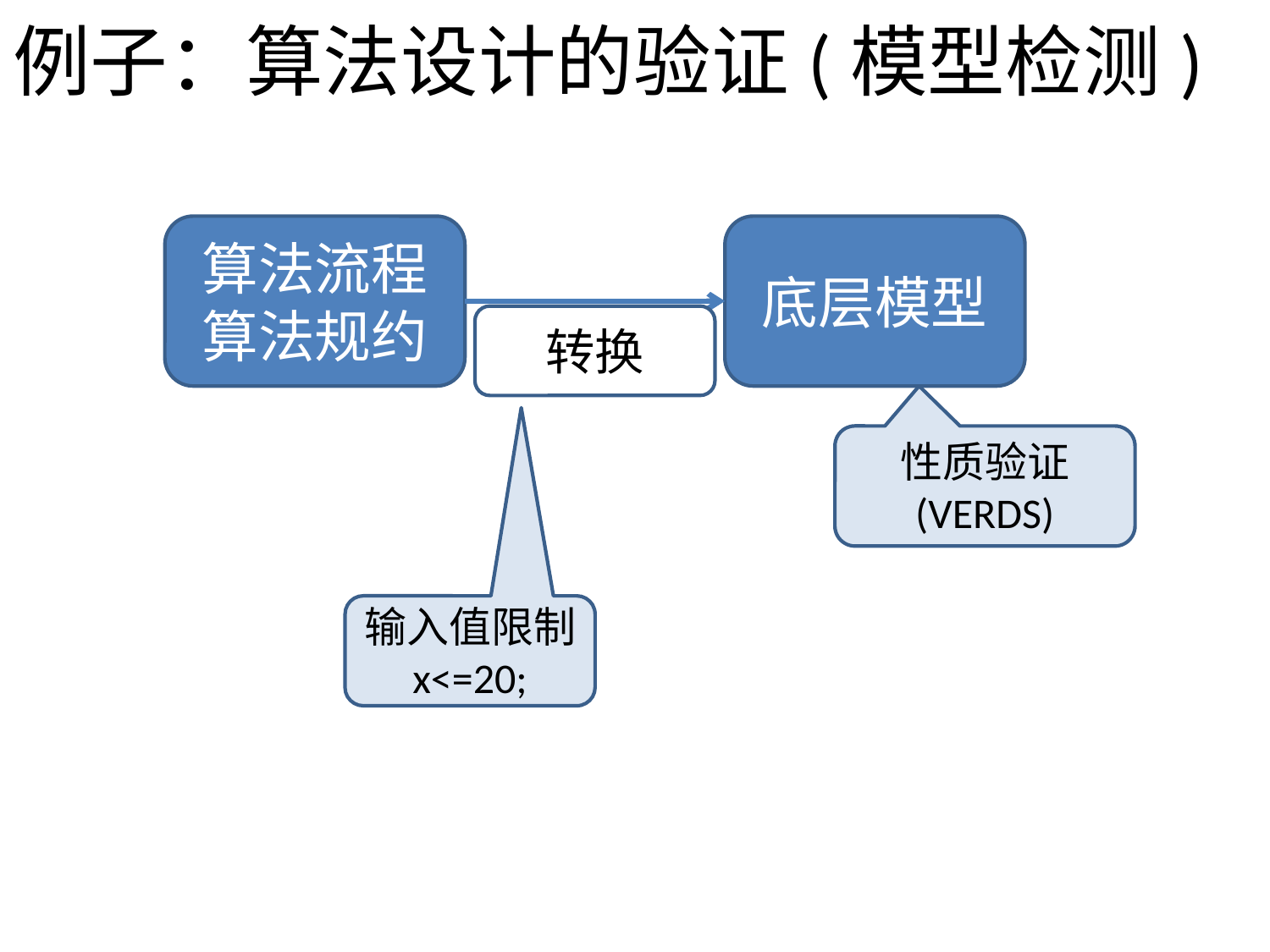

例子：算法设计的验证(模型检测)
算法流程
算法规约
底层模型
转换
性质验证
(VERDS)
输入值限制 x<=20;